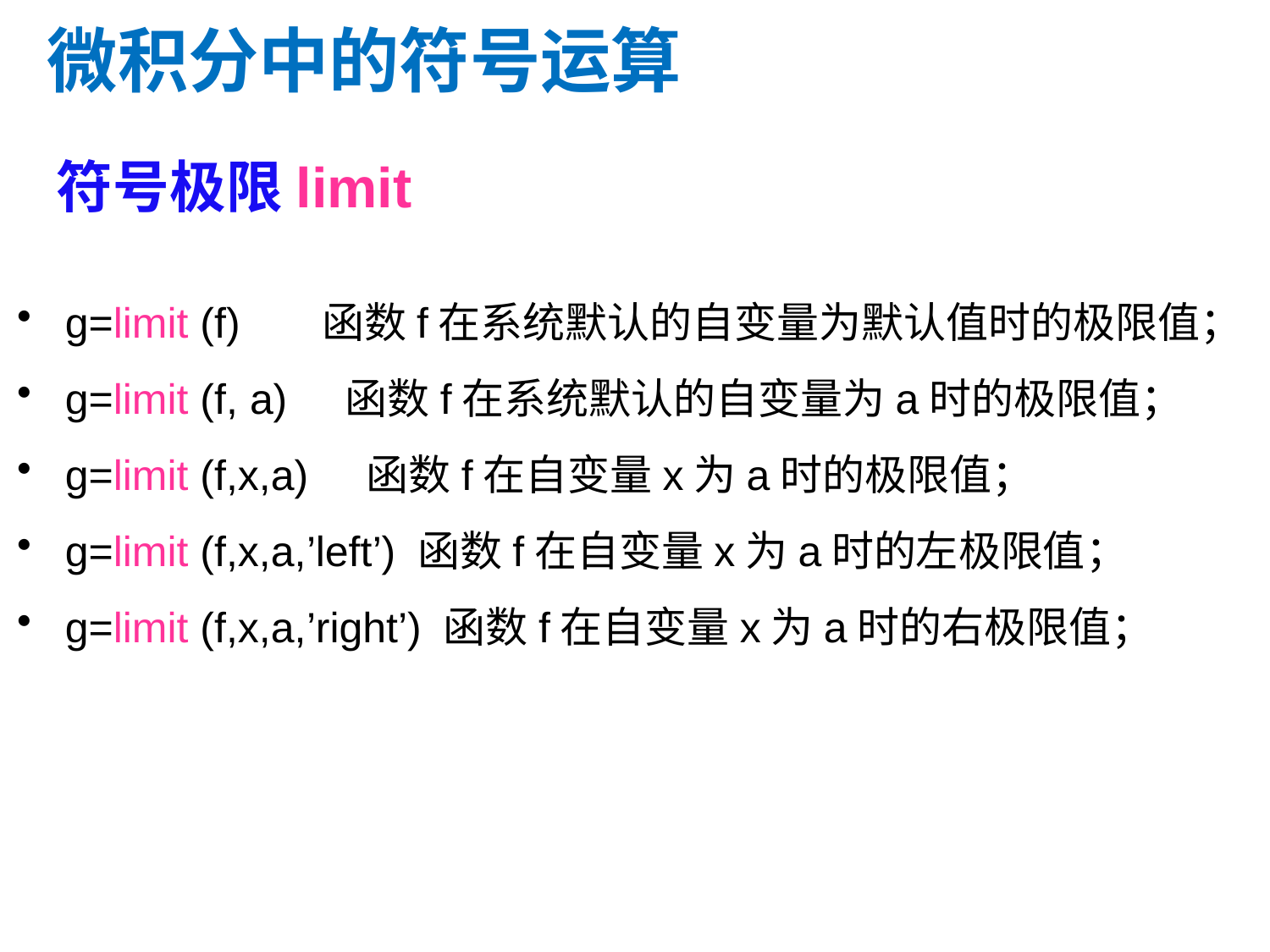

微积分中的符号运算
符号极限limit
g=limit (f)      函数f在系统默认的自变量为默认值时的极限值；
g=limit (f, a)    函数f在系统默认的自变量为a时的极限值；
g=limit (f,x,a)    函数f在自变量x为a时的极限值；
g=limit (f,x,a,’left’) 函数f在自变量x为a时的左极限值；
g=limit (f,x,a,’right’) 函数f在自变量x为a时的右极限值；